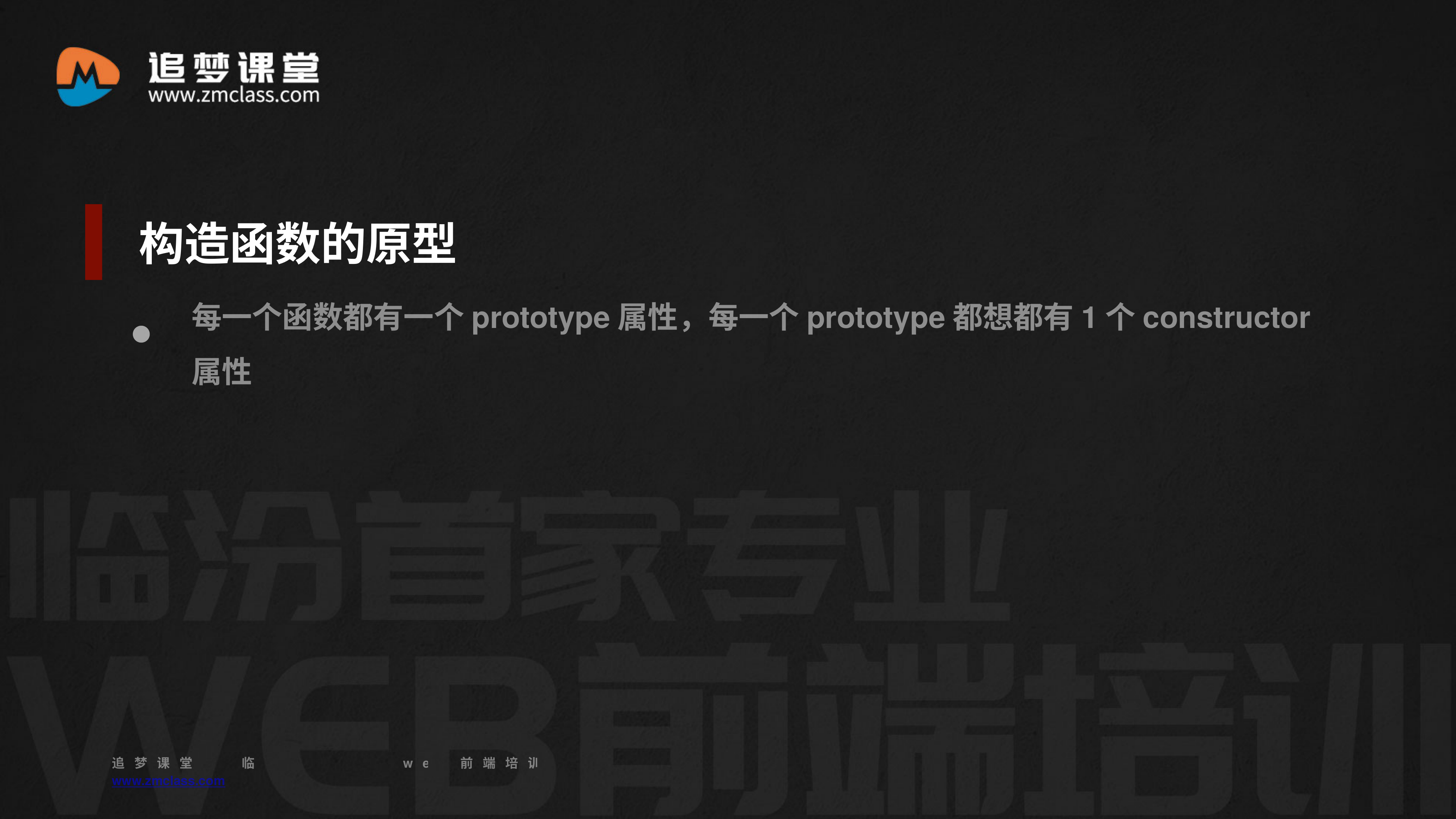

构造函数的原型
每一个函数都有一个prototype属性，每一个prototype都想都有1个constructor属性

追梦课堂   临汾首家专业的web前端培训机构                                                          www.zmclass.com
13